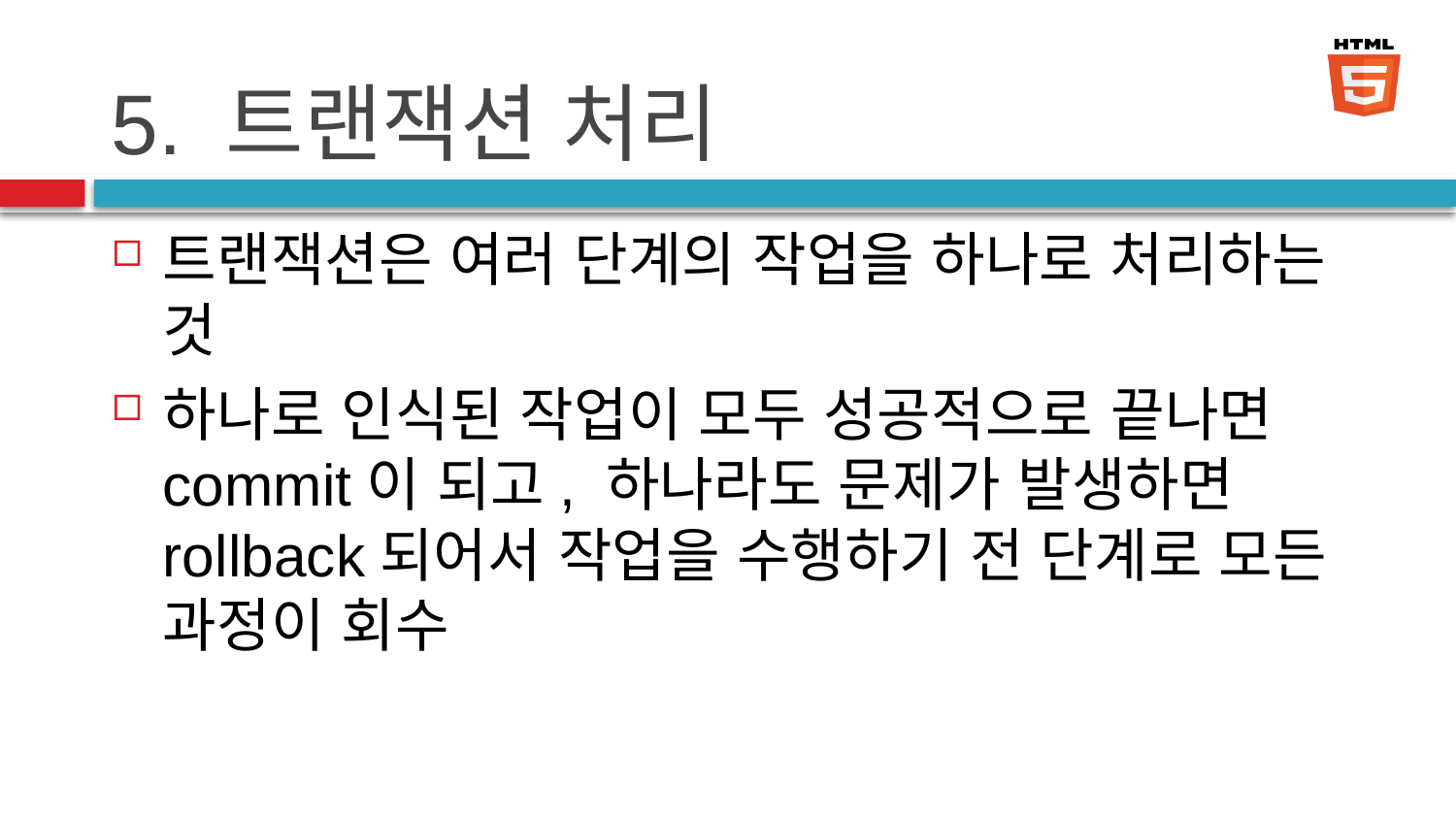

# 5. 트랜잭션 처리
트랜잭션은 여러 단계의 작업을 하나로 처리하는 것
하나로 인식된 작업이 모두 성공적으로 끝나면 commit이 되고, 하나라도 문제가 발생하면 rollback되어서 작업을 수행하기 전 단계로 모든 과정이 회수